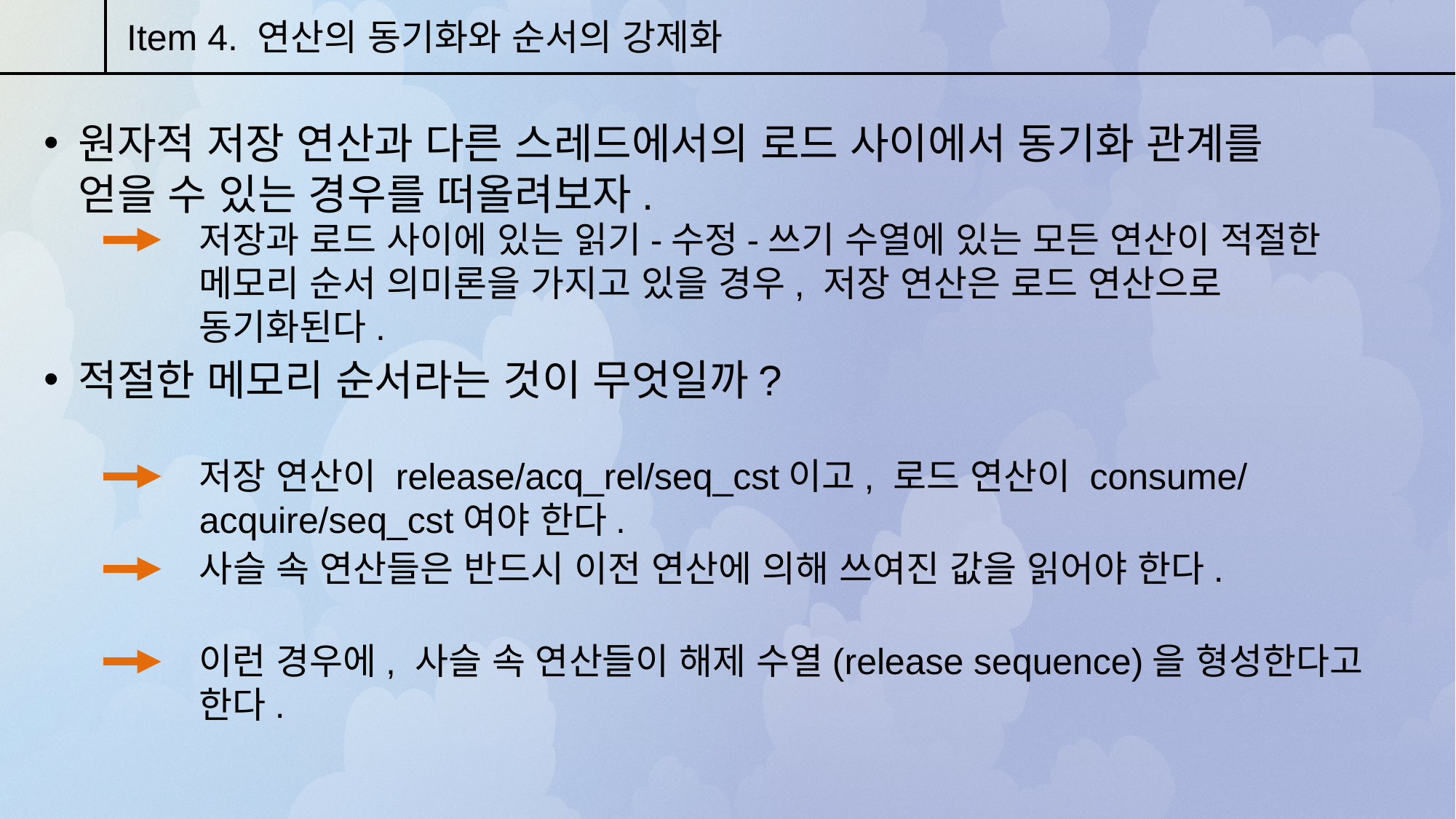

Item 4. 연산의 동기화와 순서의 강제화
원자적 저장 연산과 다른 스레드에서의 로드 사이에서 동기화 관계를 얻을 수 있는 경우를 떠올려보자.
저장과 로드 사이에 있는 읽기-수정-쓰기 수열에 있는 모든 연산이 적절한 메모리 순서 의미론을 가지고 있을 경우, 저장 연산은 로드 연산으로 동기화된다.
적절한 메모리 순서라는 것이 무엇일까?
저장 연산이 release/acq_rel/seq_cst이고, 로드 연산이 consume/acquire/seq_cst여야 한다.
사슬 속 연산들은 반드시 이전 연산에 의해 쓰여진 값을 읽어야 한다.
이런 경우에, 사슬 속 연산들이 해제 수열(release sequence)을 형성한다고 한다.